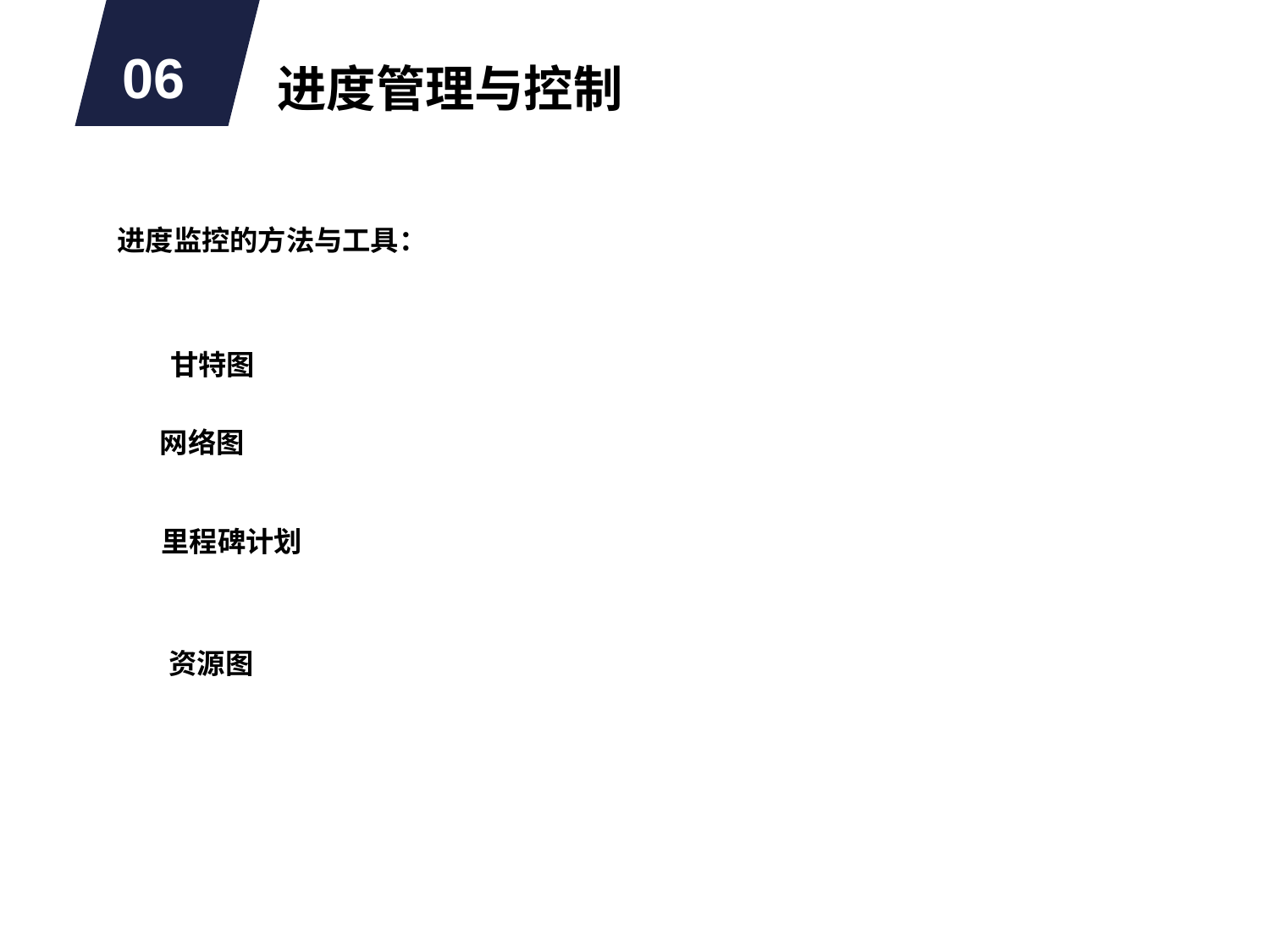

06
# 进度管理与控制
进度监控的方法与工具：
 甘特图
网络图
里程碑计划
资源图